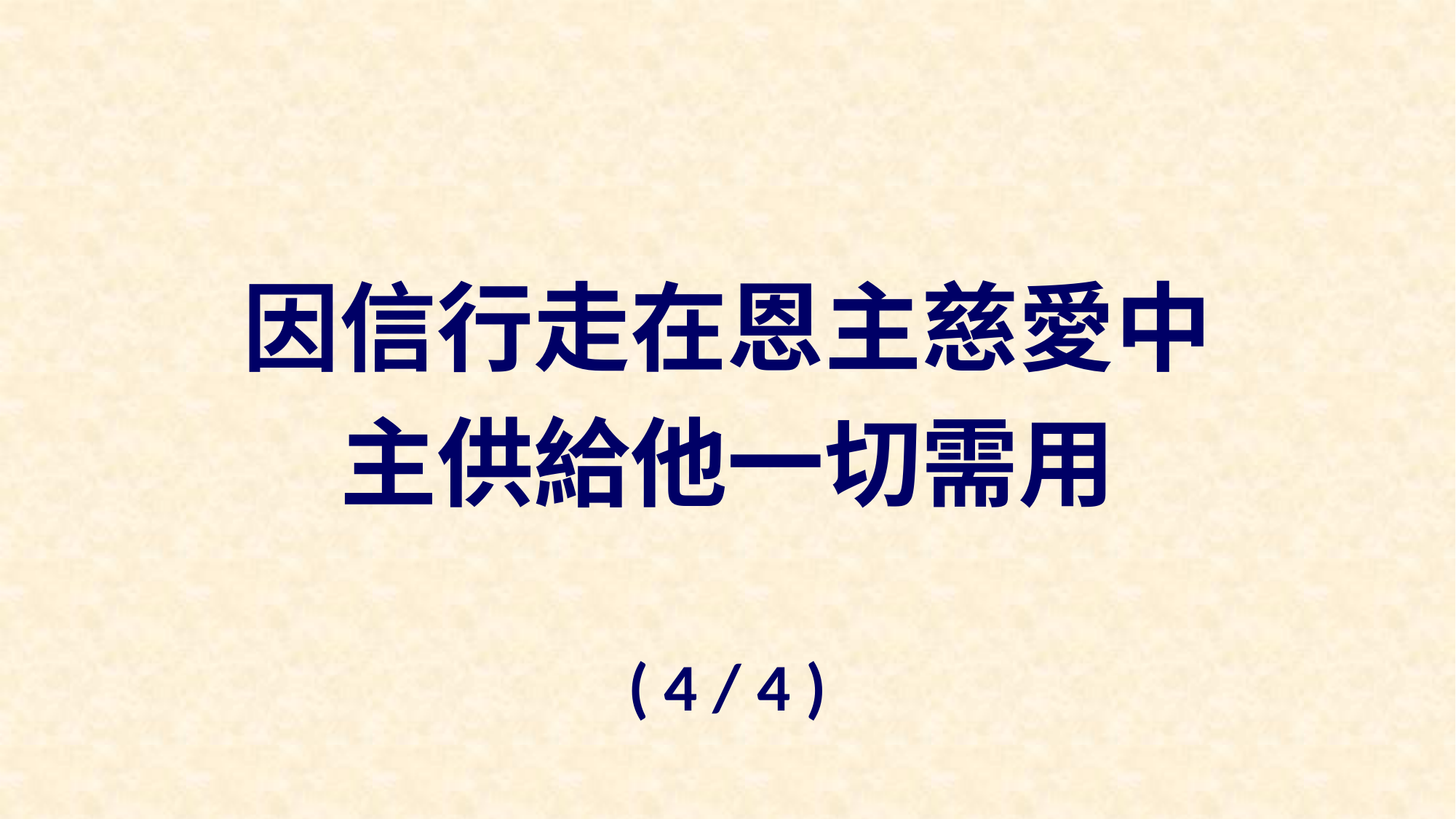

因信行走在恩主慈愛中
主供給他一切需用
( 4 / 4 )